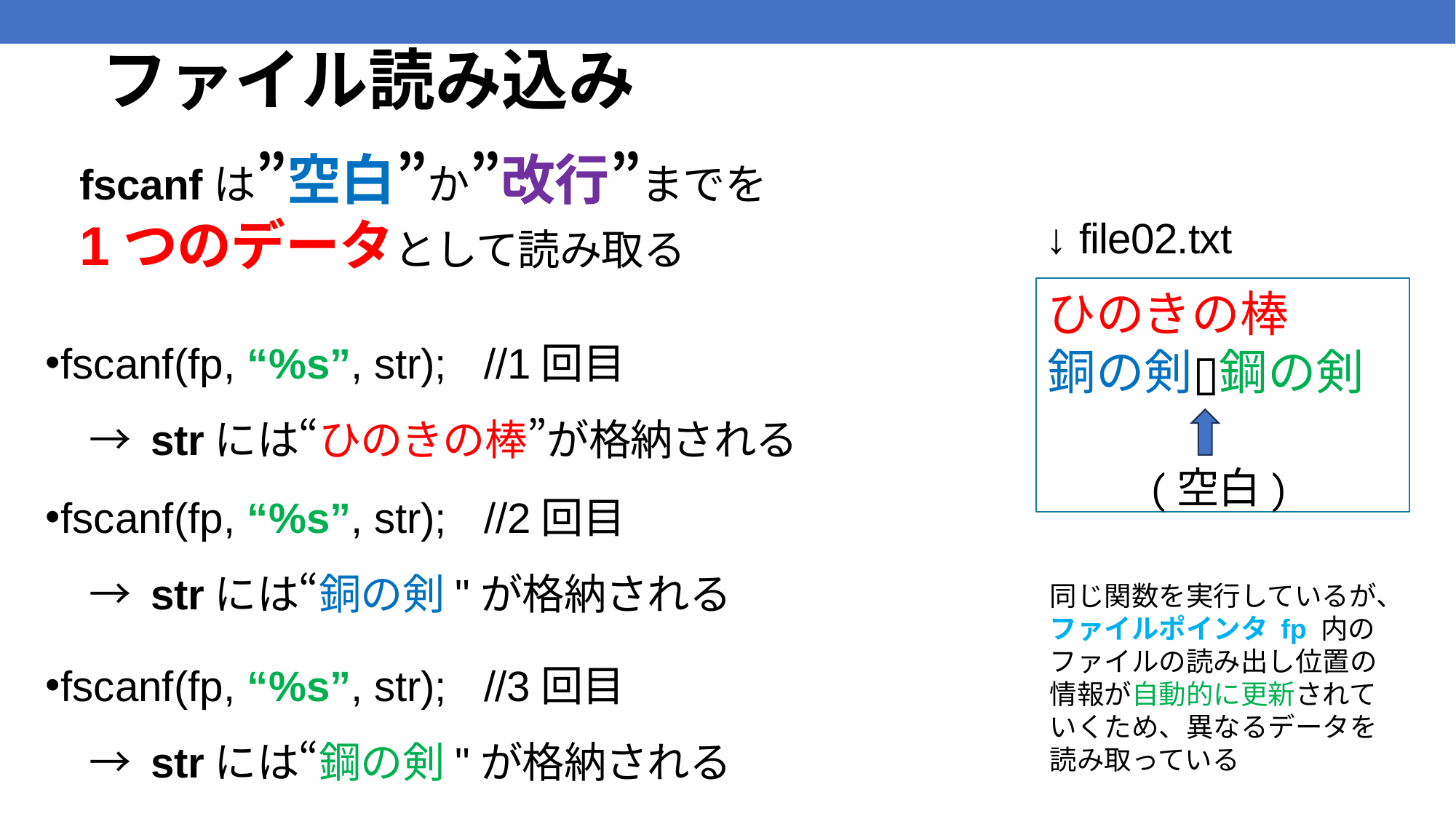

ファイル読み込み
# fscanfは”空白”か”改行”までを
1つのデータとして読み取る
↓ file02.txt
ひのきの棒
銅の剣▯鋼の剣
(空白)
fscanf(fp, “%s”, str);	//1回目
　→ strには“ひのきの棒”が格納される
fscanf(fp, “%s”, str);	//2回目
　→ strには“銅の剣"が格納される
fscanf(fp, “%s”, str);	//3回目
　→ strには“鋼の剣"が格納される

同じ関数を実行しているが、
ファイルポインタ fp 内の
ファイルの読み出し位置の
情報が自動的に更新されて
いくため、異なるデータを
読み取っている